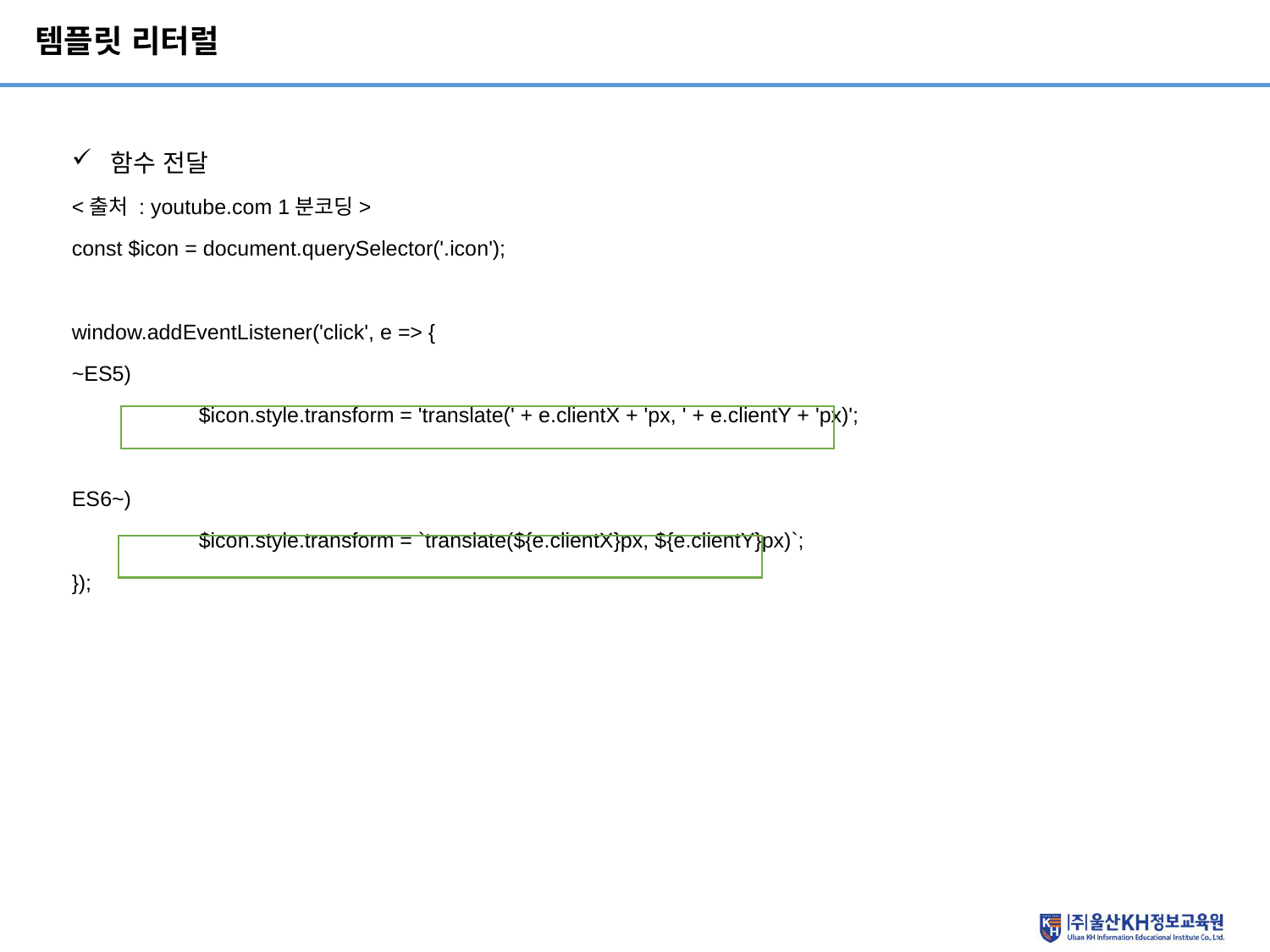

# 템플릿 리터럴

함수 전달
<출처 : youtube.com 1분코딩>
const $icon = document.querySelector('.icon');

window.addEventListener('click', e => {
~ES5)
	$icon.style.transform = 'translate(' + e.clientX + 'px, ' + e.clientY + 'px)';

ES6~)
	$icon.style.transform = `translate(${e.clientX}px, ${e.clientY}px)`;
});